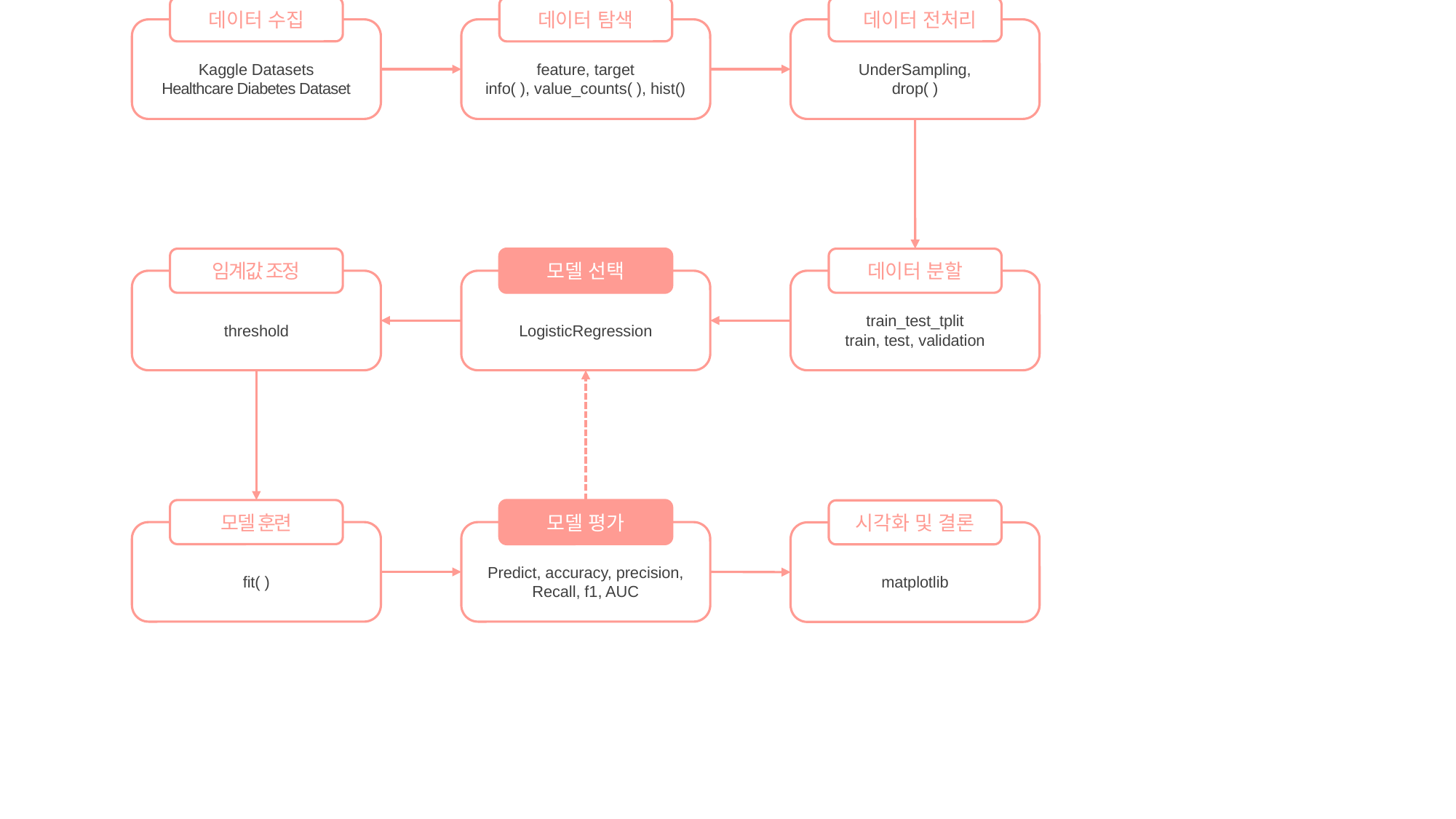

데이터 수집

Kaggle Datasets
Healthcare Diabetes Dataset
데이터 탐색

feature, target
info( ), value_counts( ), hist()
 데이터 전처리

UnderSampling,
drop( )
임계값 조정

threshold
모델 선택

LogisticRegression
데이터 분할

train_test_tplit
train, test, validation
모델 훈련

fit( )
모델 평가

Predict, accuracy, precision,
Recall, f1, AUC
시각화 및 결론

matplotlib